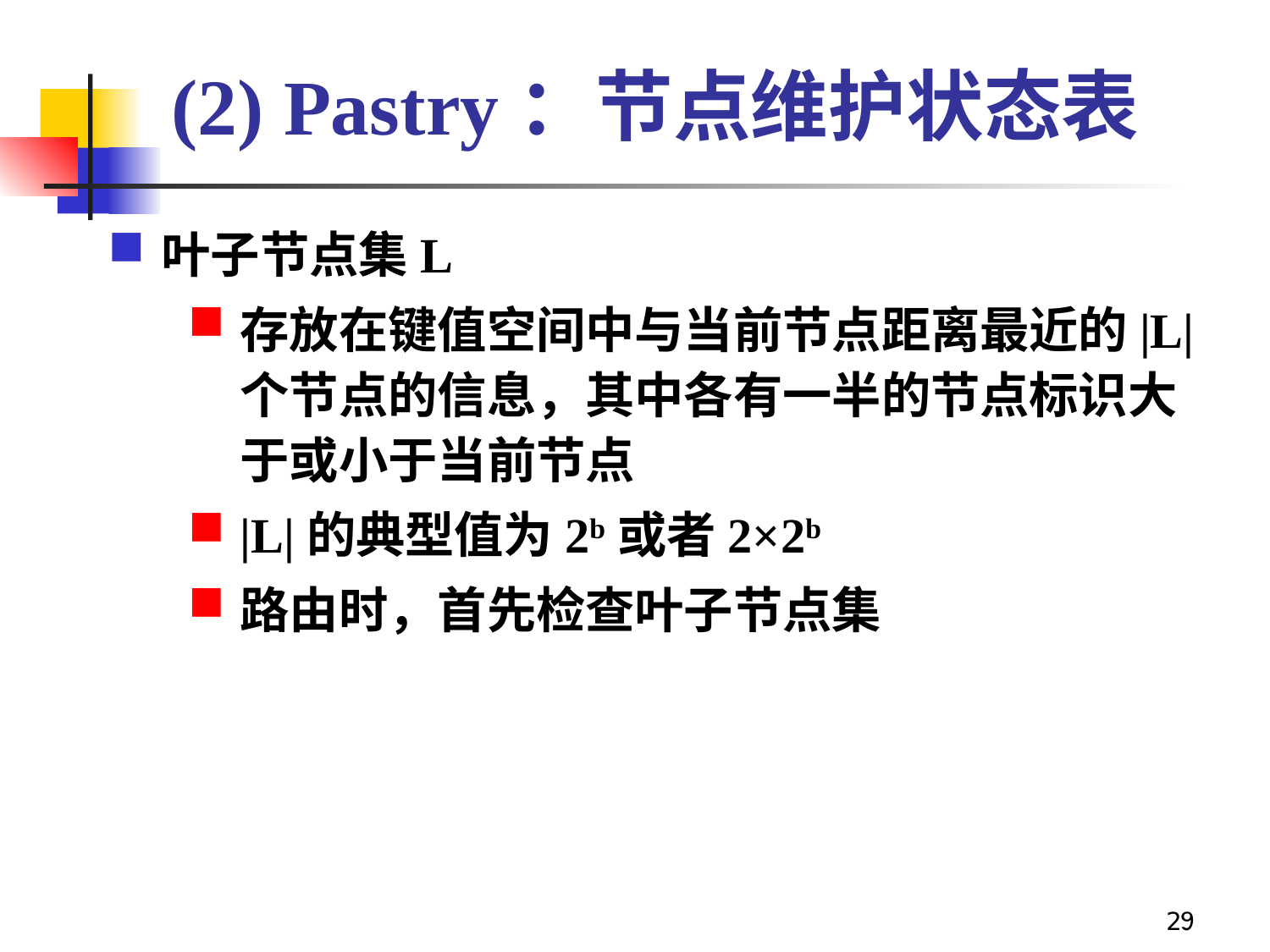

# (2) Pastry：节点维护状态表
叶子节点集L
存放在键值空间中与当前节点距离最近的|L|个节点的信息，其中各有一半的节点标识大于或小于当前节点
|L|的典型值为2b或者2×2b
路由时，首先检查叶子节点集
29